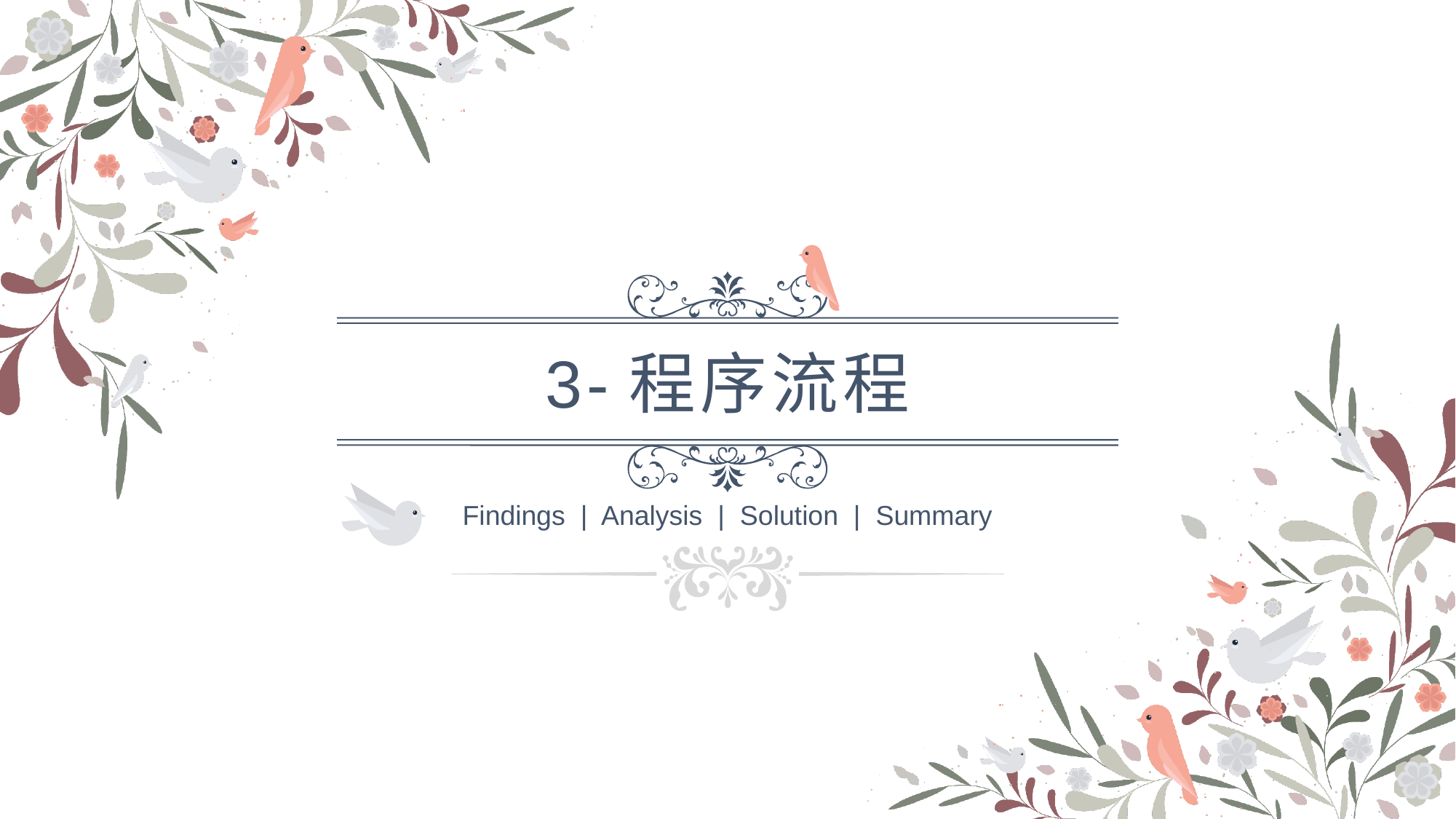

3-程序流程

Findings  |  Analysis  |  Solution  |  Summary